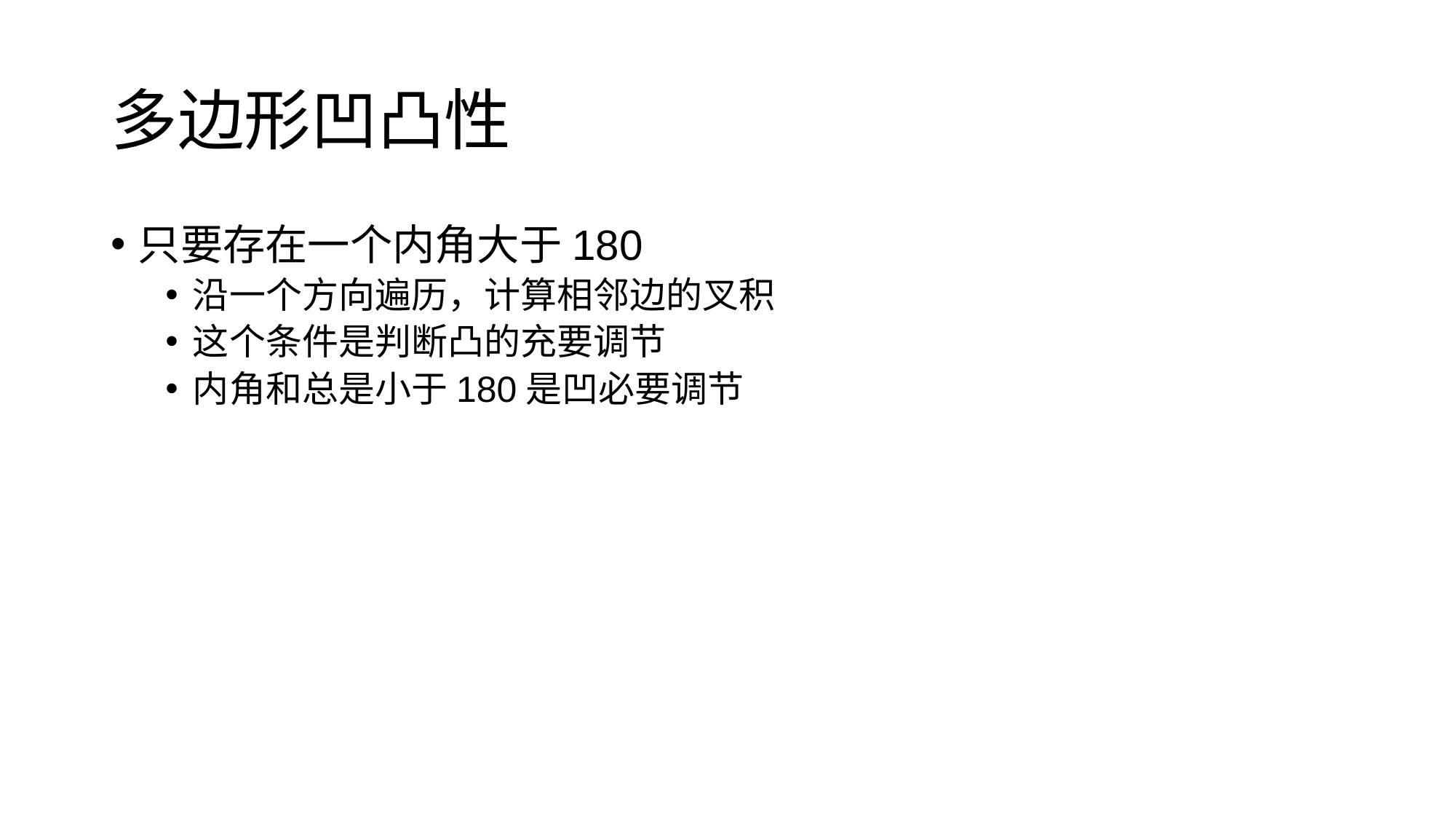

# 多边形凹凸性
只要存在一个内角大于180
沿一个方向遍历，计算相邻边的叉积
这个条件是判断凸的充要调节
内角和总是小于180是凹必要调节